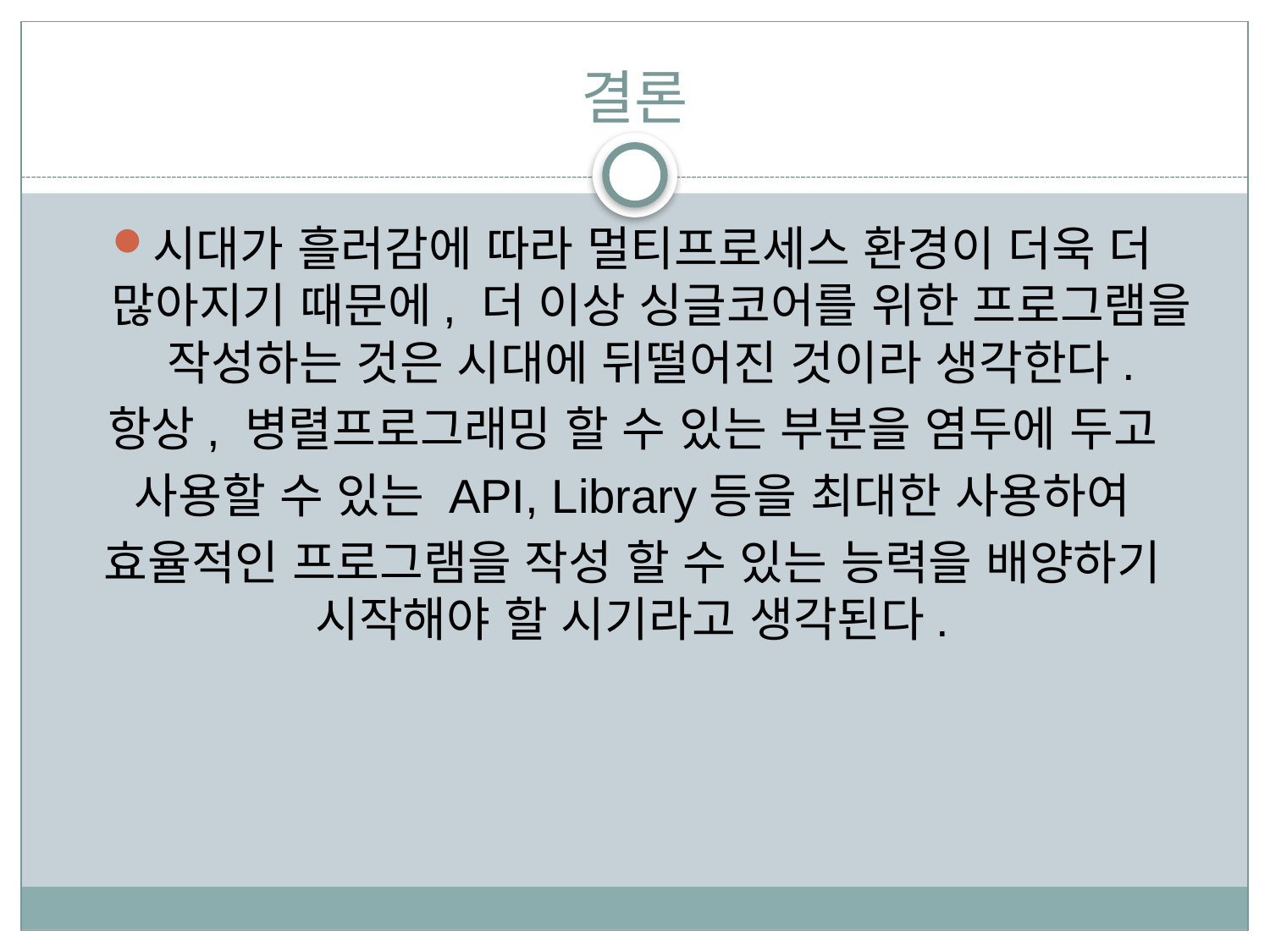

# 결론
시대가 흘러감에 따라 멀티프로세스 환경이 더욱 더 많아지기 때문에, 더 이상 싱글코어를 위한 프로그램을 작성하는 것은 시대에 뒤떨어진 것이라 생각한다.
항상, 병렬프로그래밍 할 수 있는 부분을 염두에 두고
사용할 수 있는 API, Library등을 최대한 사용하여
효율적인 프로그램을 작성 할 수 있는 능력을 배양하기 시작해야 할 시기라고 생각된다.